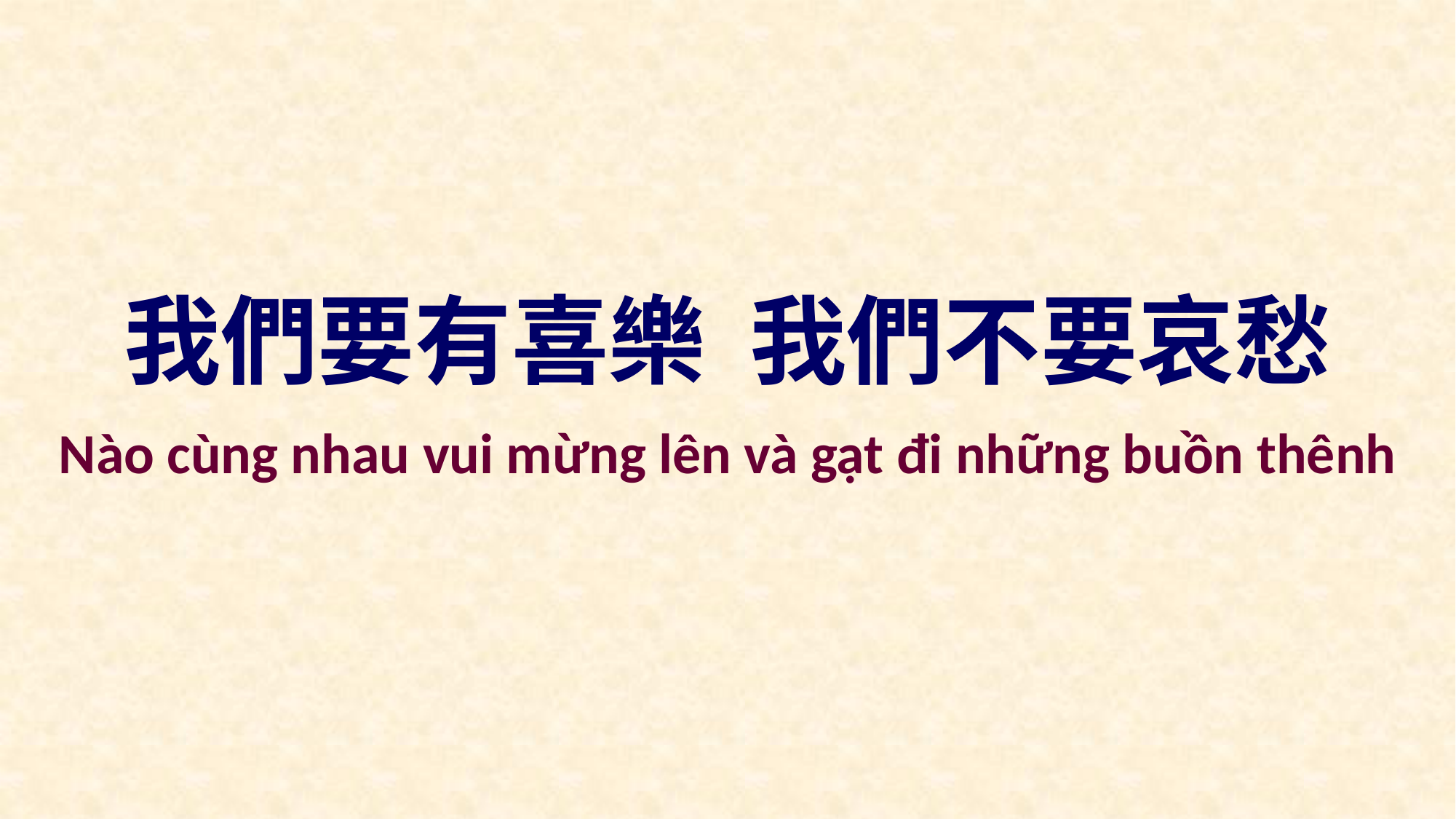

我們要有喜樂  我們不要哀愁
Nào cùng nhau vui mừng lên và gạt đi những buồn thênh